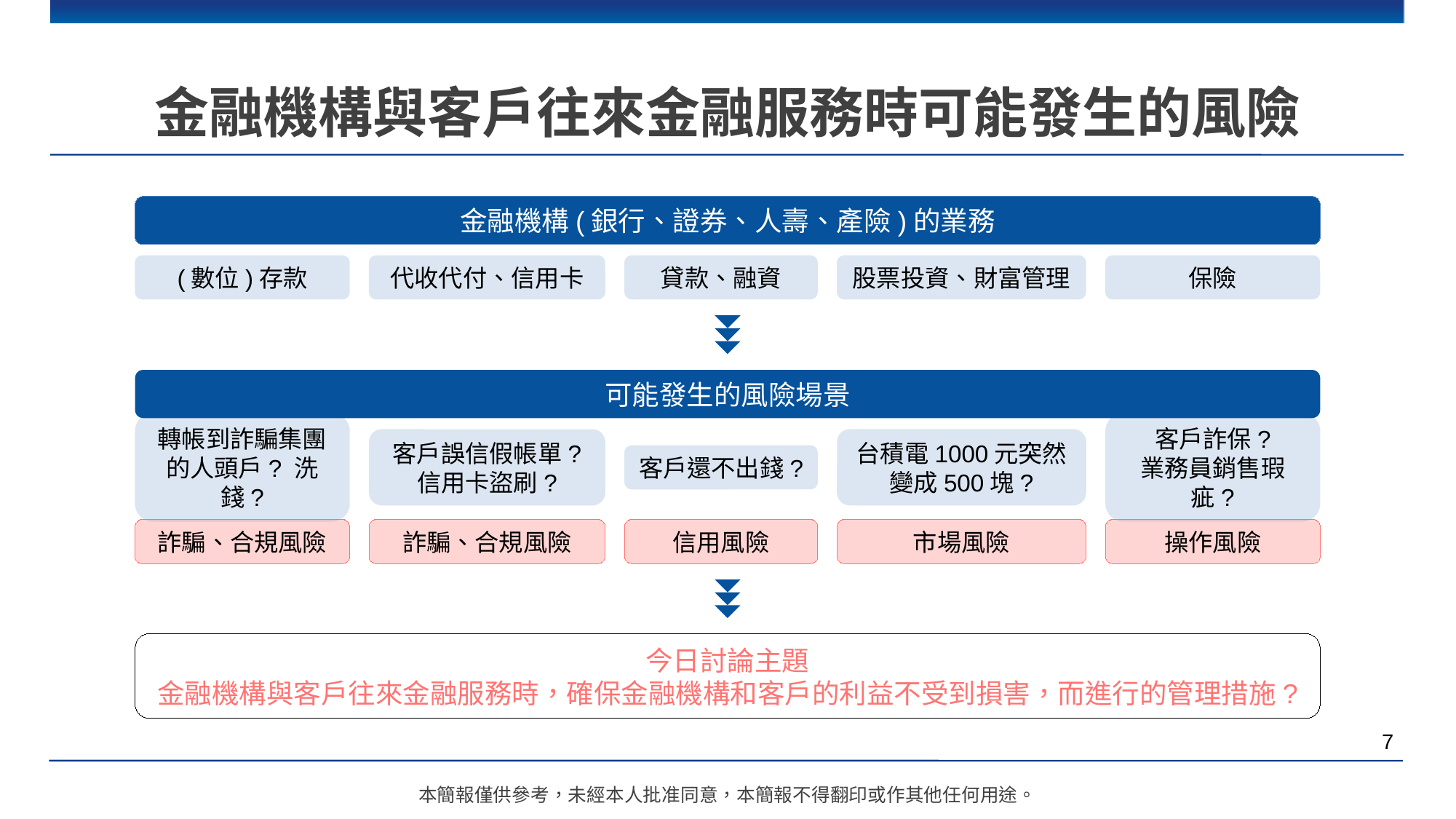

# 金融機構與客戶往來金融服務時可能發生的風險
金融機構(銀行、證券、人壽、產險)的業務
(數位)存款
代收代付、信用卡
貸款、融資
股票投資、財富管理
保險

可能發生的風險場景
轉帳到詐騙集團的人頭戶? 洗錢?
客戶還不出錢?
台積電1000元突然變成500塊?
客戶詐保?
業務員銷售瑕疵?
客戶誤信假帳單? 信用卡盜刷?
詐騙、合規風險
詐騙、合規風險
信用風險
市場風險
操作風險

今日討論主題
金融機構與客戶往來金融服務時，確保金融機構和客戶的利益不受到損害，而進行的管理措施?
7